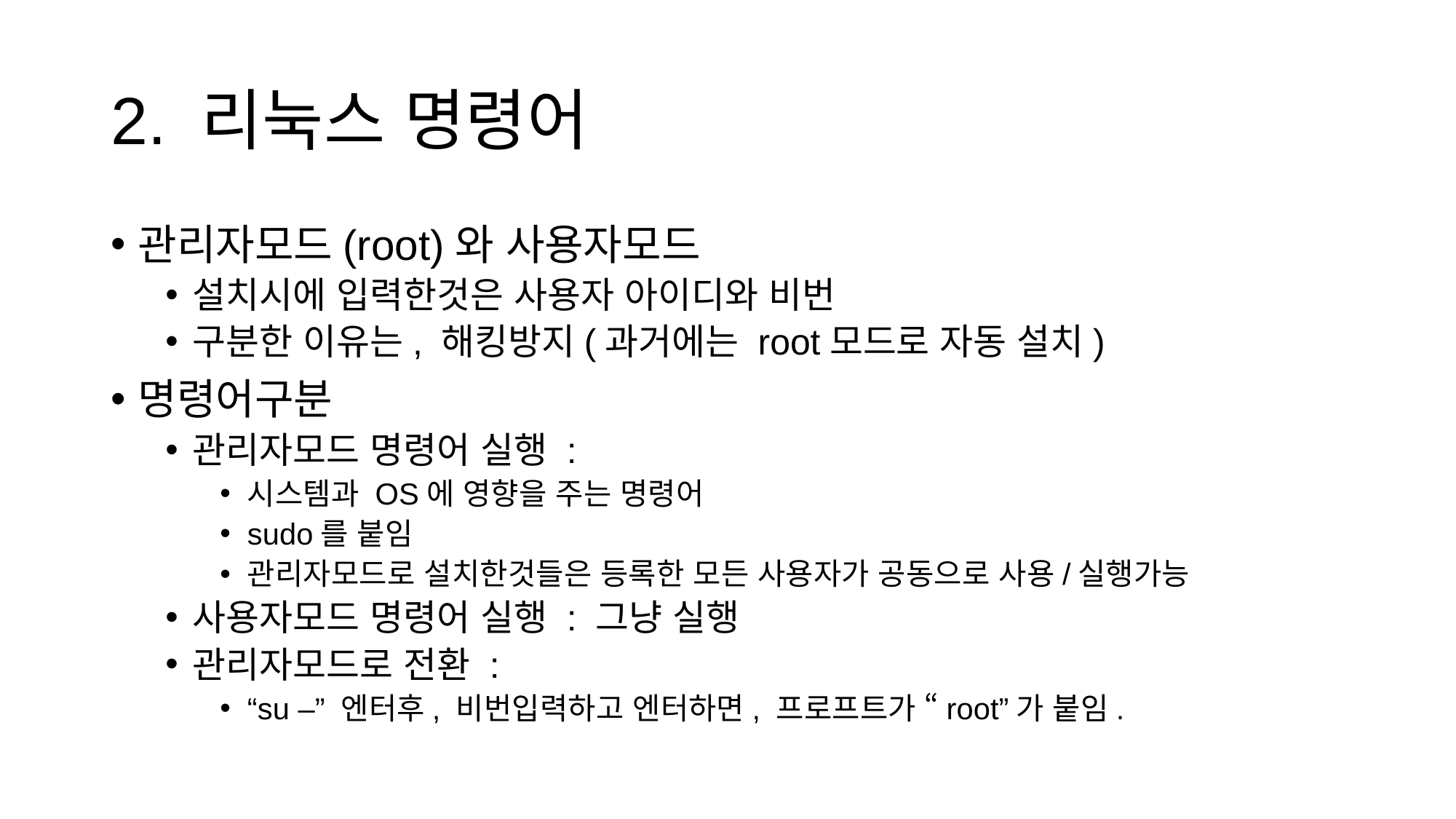

# 2. 리눅스 명령어
관리자모드(root)와 사용자모드
설치시에 입력한것은 사용자 아이디와 비번
구분한 이유는, 해킹방지(과거에는 root모드로 자동 설치)
명령어구분
관리자모드 명령어 실행 :
시스템과 OS에 영향을 주는 명령어
sudo를 붙임
관리자모드로 설치한것들은 등록한 모든 사용자가 공동으로 사용/실행가능
사용자모드 명령어 실행 : 그냥 실행
관리자모드로 전환 :
“su –” 엔터후, 비번입력하고 엔터하면, 프로프트가 “root”가 붙임.